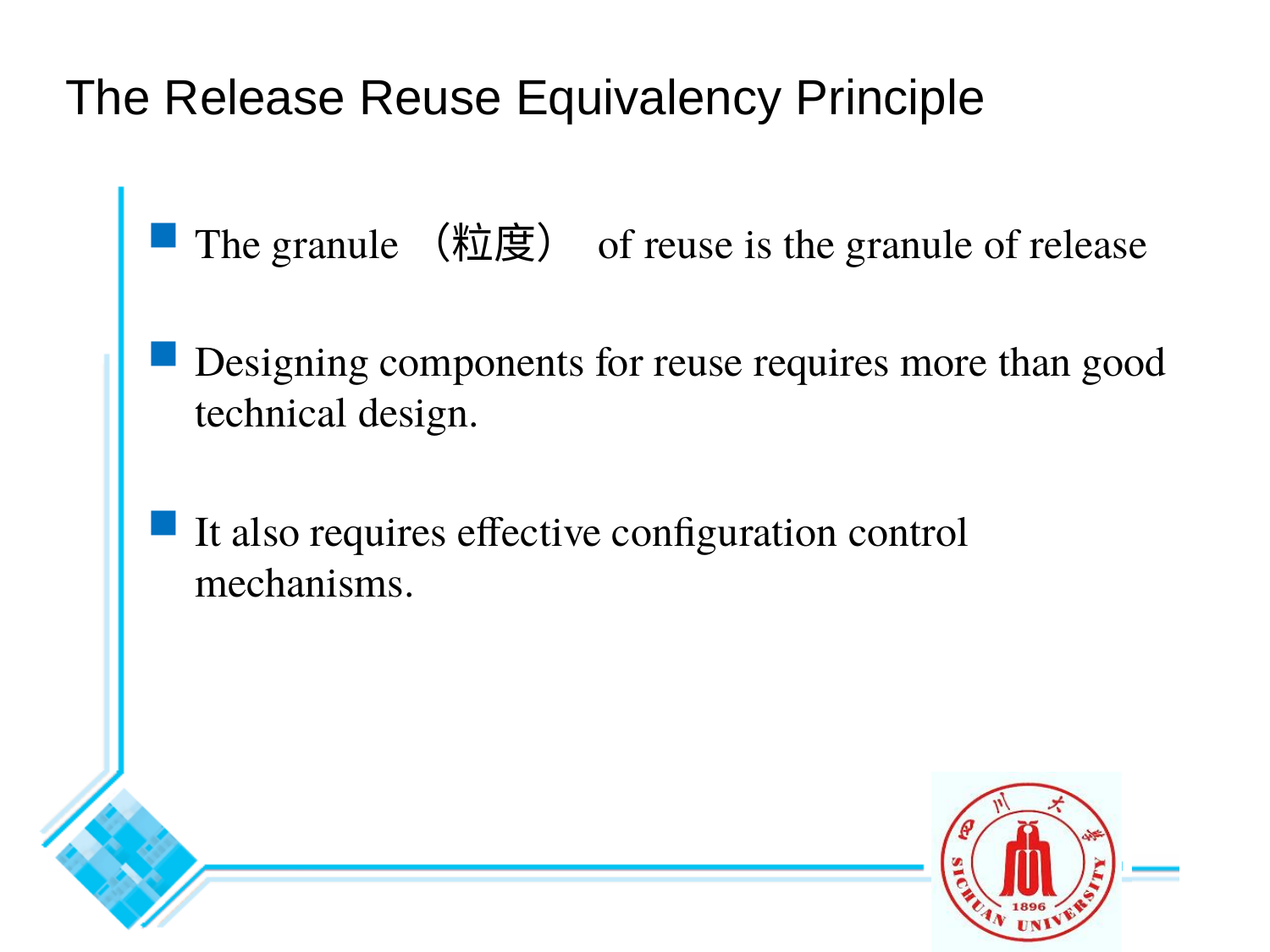

# The Release Reuse Equivalency Principle
The granule（粒度） of reuse is the granule of release

Designing components for reuse requires more than good technical design.

It also requires effective configuration control mechanisms.
23